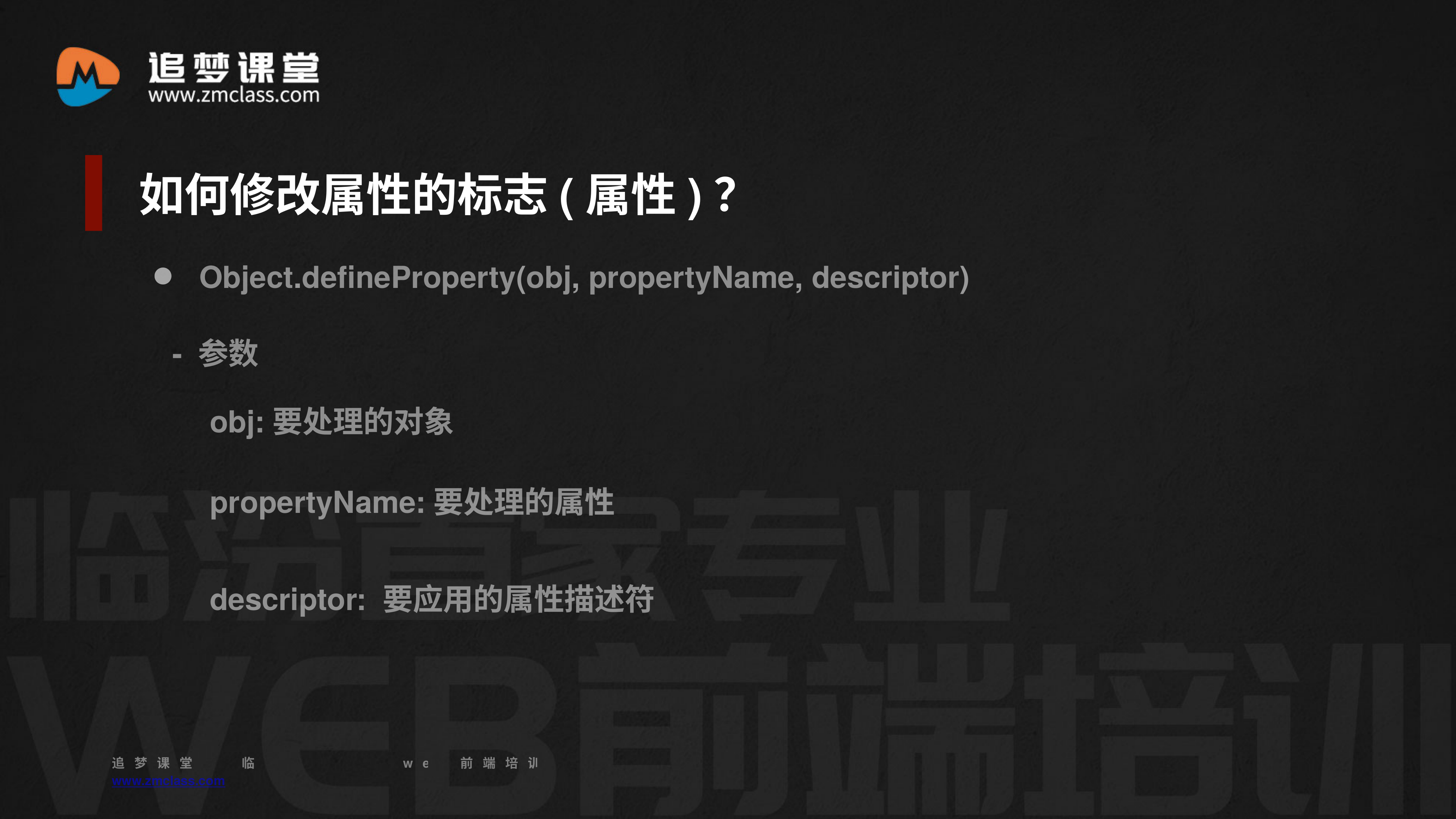

如何修改属性的标志(属性)？
Object.defineProperty(obj, propertyName, descriptor)

- 参数
obj:要处理的对象
propertyName:要处理的属性
descriptor: 要应用的属性描述符
追梦课堂   临汾首家专业的web前端培训机构                                                          www.zmclass.com
21